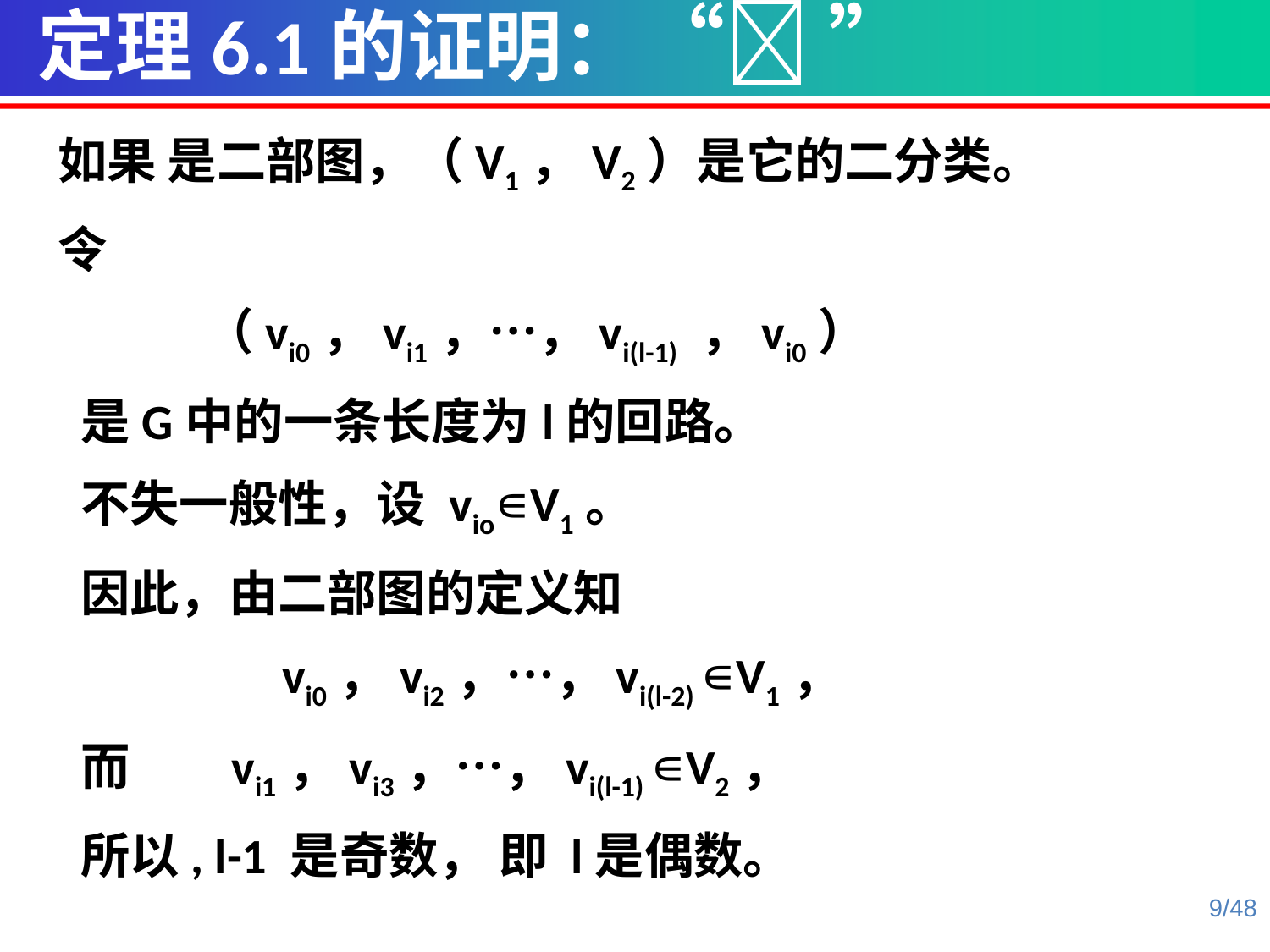

定理6.1的证明：“⇒ ”
如果 是二部图，（V1，V2）是它的二分类。
令
            （vi0，vi1，…，vi(l-1) ，vi0）
 是G中的一条长度为l的回路。
 不失一般性，设 vio∊V1。
 因此，由二部图的定义知
                    vi0，vi2，…，vi(l-2) ∊V1，
 而        vi1，vi3，…，vi(l-1) ∊V2，
 所以, l-1 是奇数， 即 l是偶数。
9/48